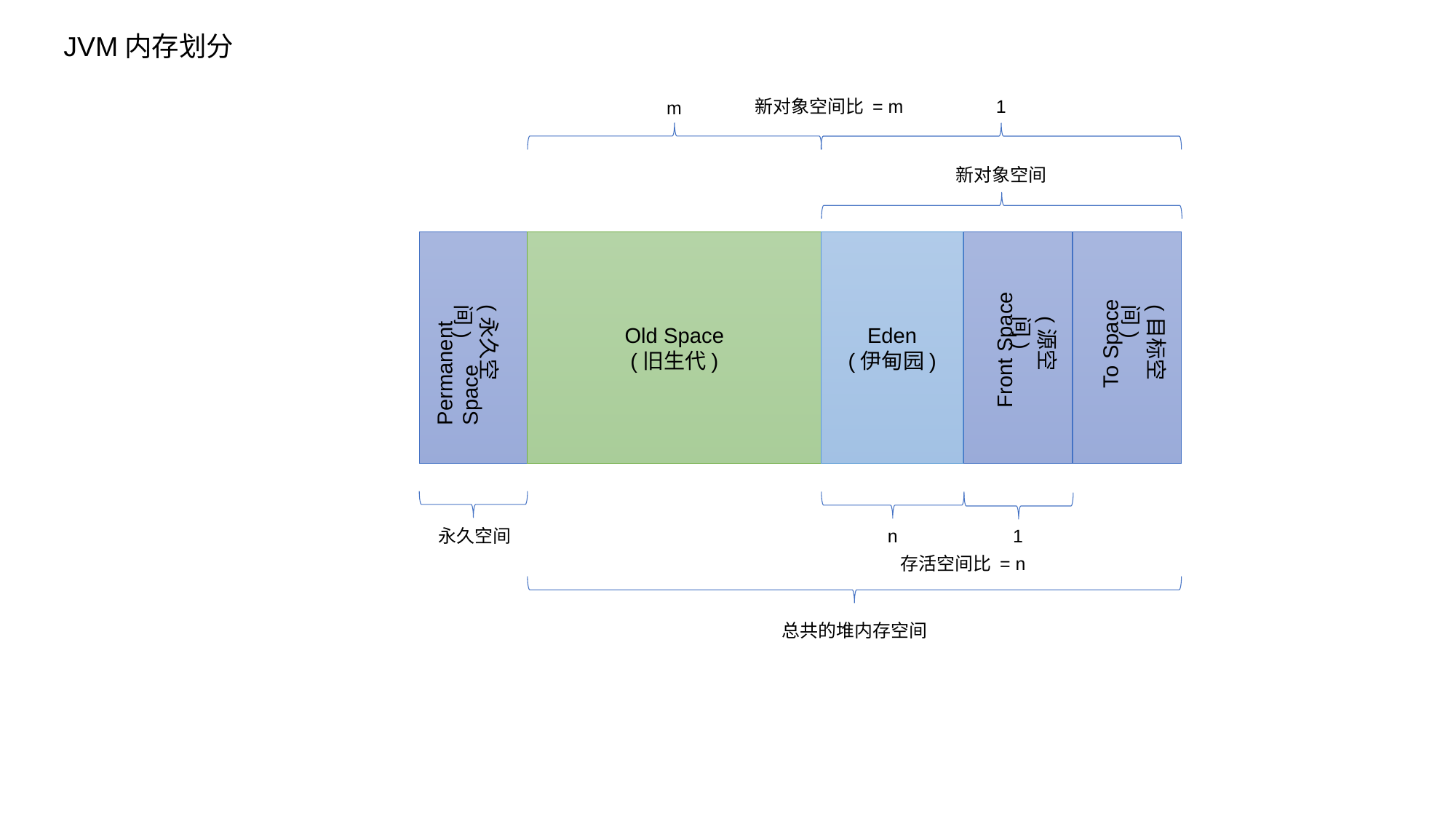

JVM内存划分

新对象空间比 = m
1
m
新对象空间

Old Space
(旧生代)
Eden
(伊甸园)

Permanent Space

Front Space
To Space
(永久空间)
(目标空间)
(源空间)

1
永久空间
n
存活空间比 = n
总共的堆内存空间